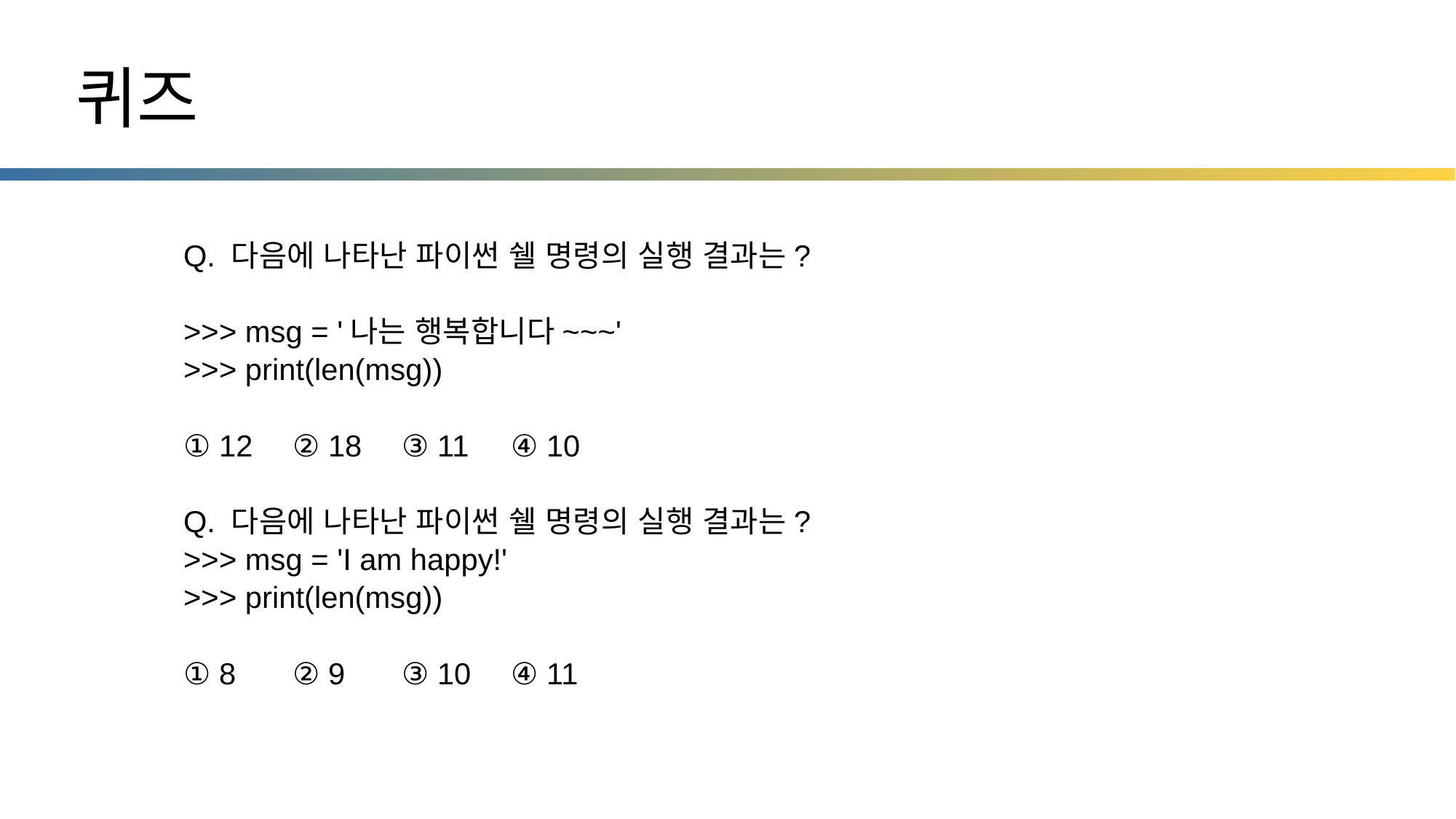

# 퀴즈
Q. 다음에 나타난 파이썬 쉘 명령의 실행 결과는?

>>> msg = '나는 행복합니다~~~'
>>> print(len(msg))

① 12	② 18	③ 11	④ 10

Q. 다음에 나타난 파이썬 쉘 명령의 실행 결과는?
>>> msg = 'I am happy!'
>>> print(len(msg))

① 8	② 9	③ 10	④ 11